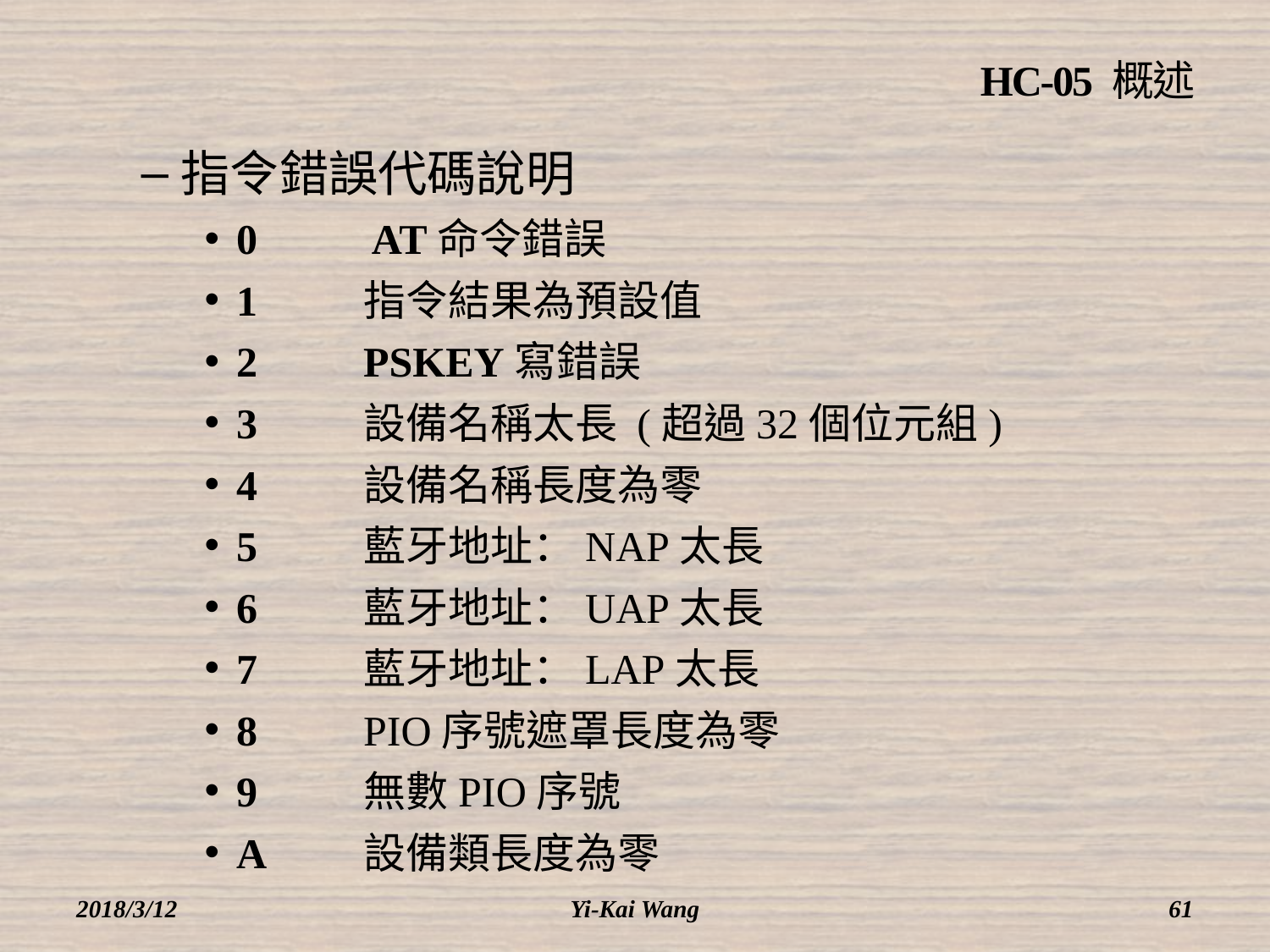

# HC-05 概述
指令錯誤代碼說明
0	 AT命令錯誤
1	指令結果為預設值
2 	PSKEY寫錯誤
3	設備名稱太長 (超過32個位元組)
4	設備名稱長度為零
5	藍牙地址：NAP太長
6	藍牙地址：UAP太長
7	藍牙地址：LAP太長
8 	PIO序號遮罩長度為零
9	無數PIO序號
A	設備類長度為零
2018/3/12
Yi-Kai Wang
61